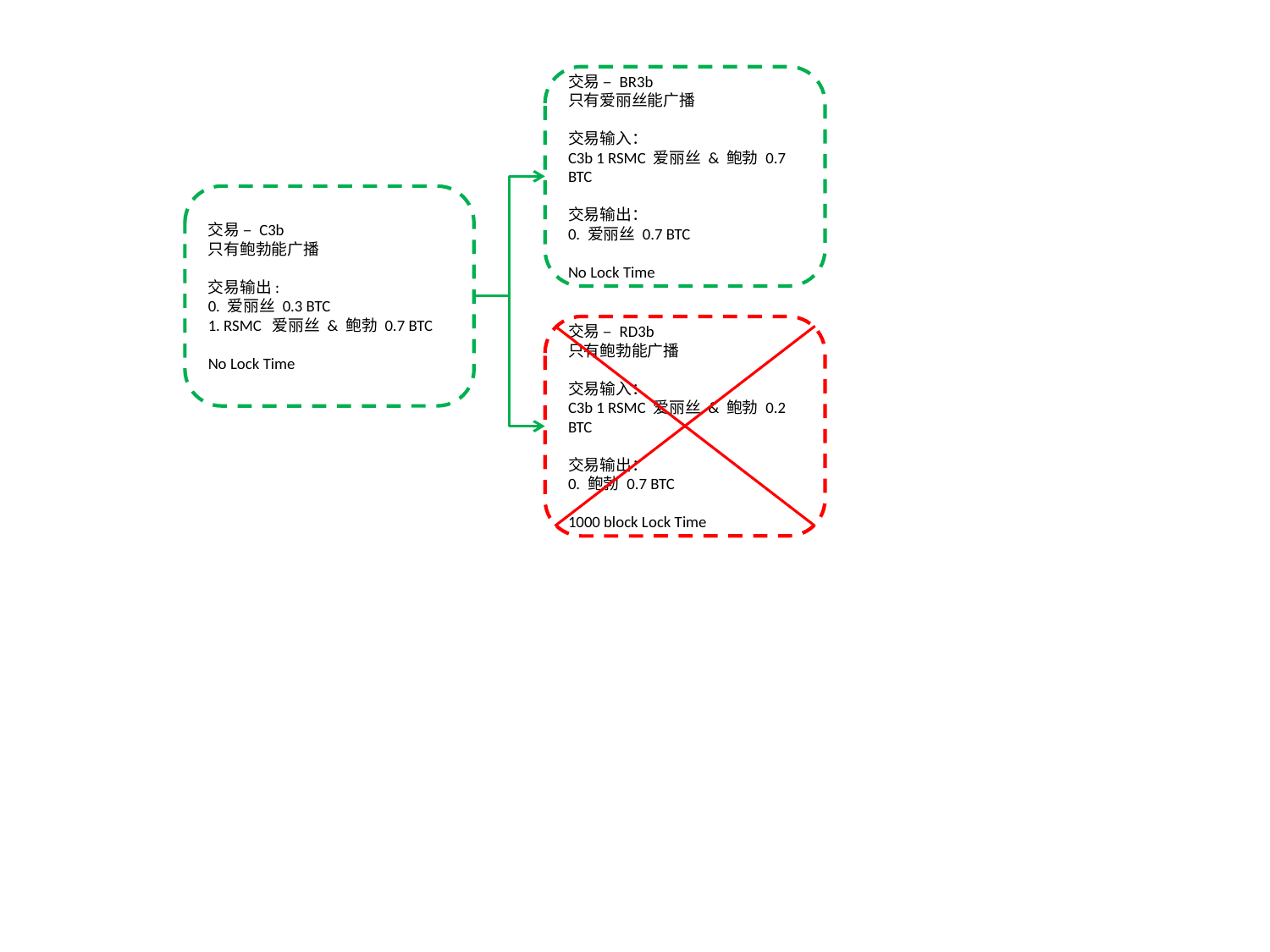

交易 – BR3b
只有爱丽丝能广播

交易输入：
C3b 1 RSMC 爱丽丝 & 鲍勃 0.7 BTC

交易输出：
0. 爱丽丝 0.7 BTC

No Lock Time
交易 – C3b
只有鲍勃能广播

交易输出:
0. 爱丽丝 0.3 BTC
1. RSMC  爱丽丝 & 鲍勃 0.7 BTC

No Lock Time
交易 – RD3b
只有鲍勃能广播

交易输入：
C3b 1 RSMC 爱丽丝 & 鲍勃 0.2 BTC

交易输出：
0. 鲍勃 0.7 BTC

1000 block Lock Time